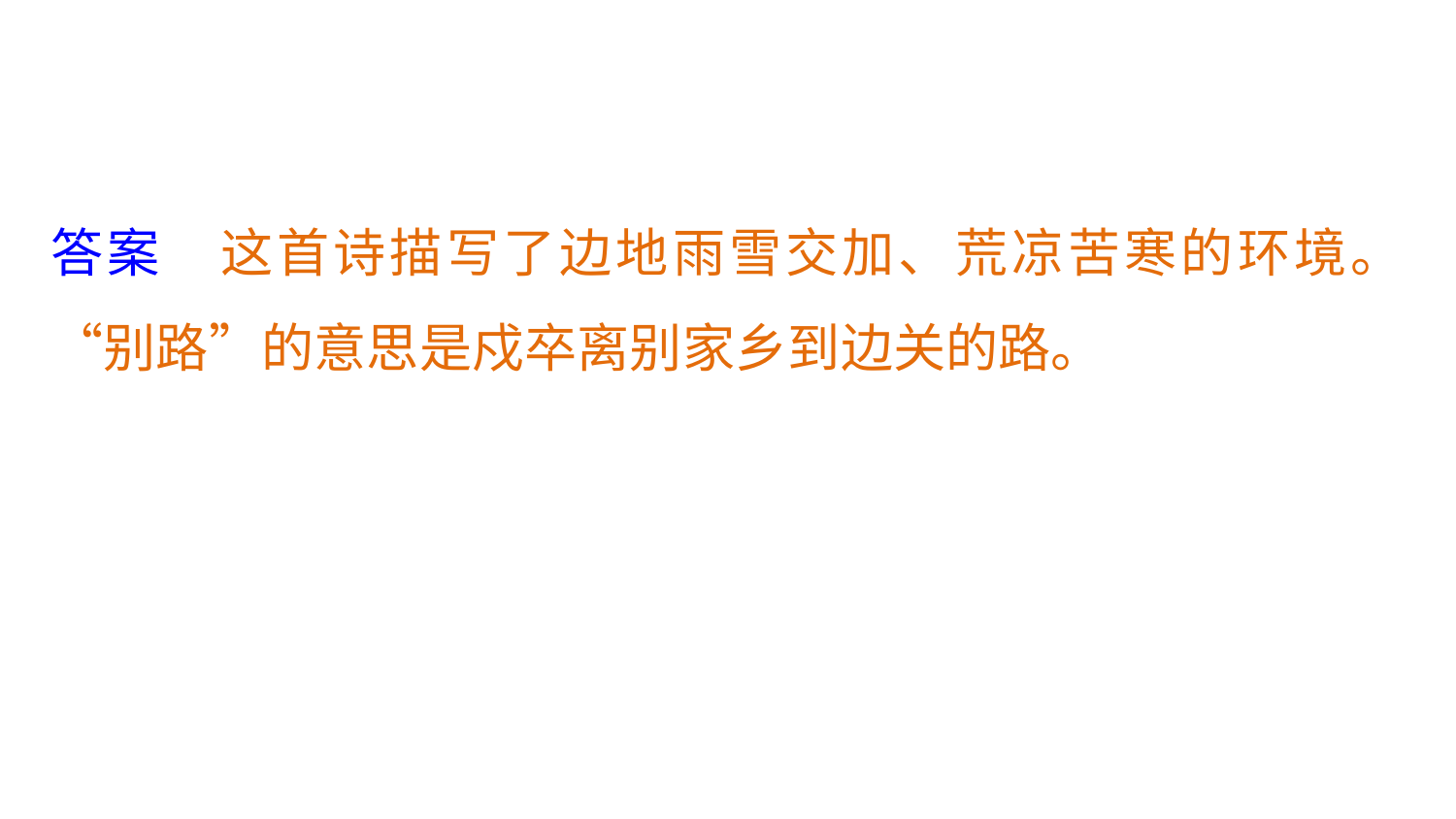

答案　这首诗描写了边地雨雪交加、荒凉苦寒的环境。“别路”的意思是戍卒离别家乡到边关的路。